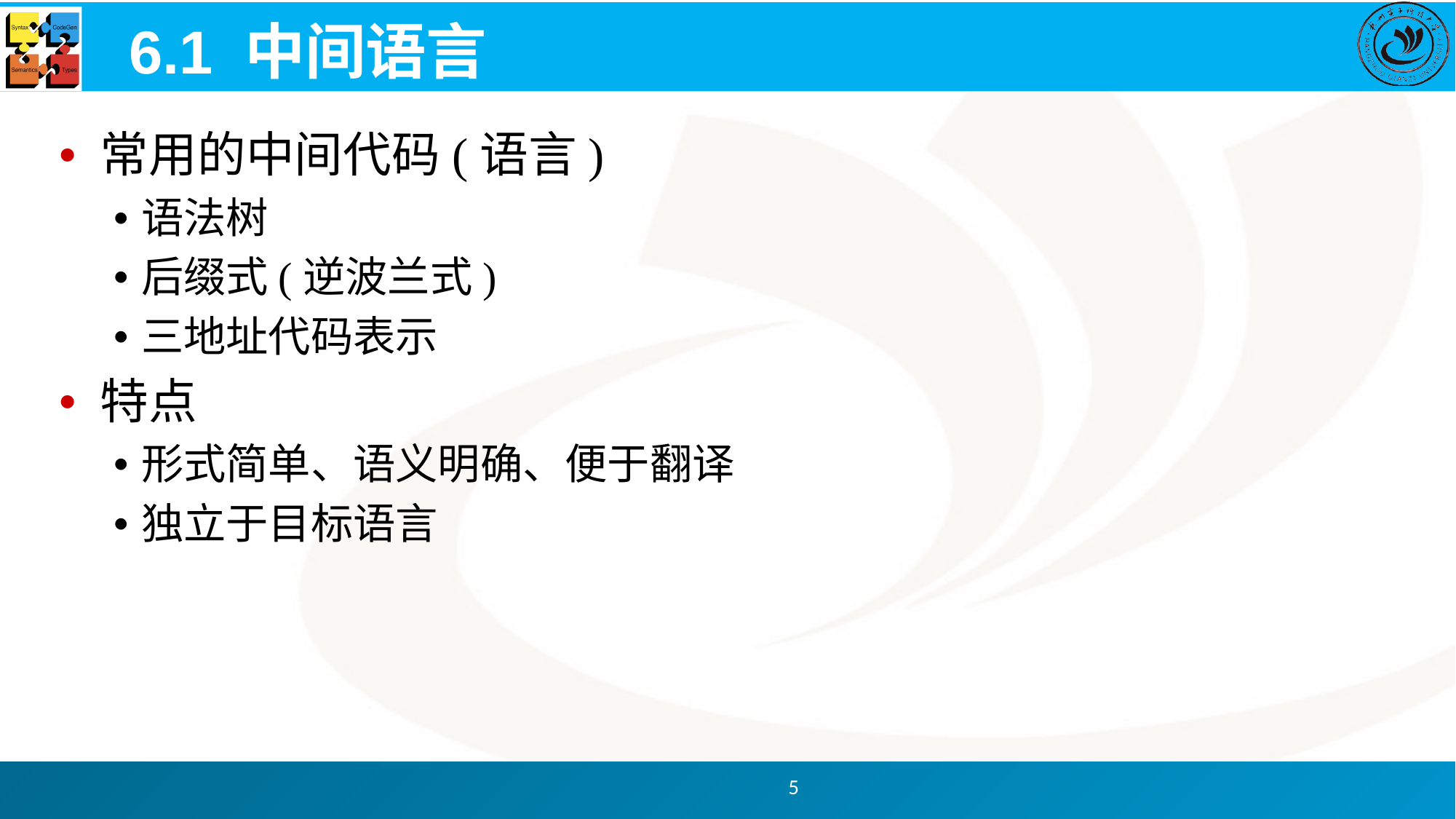

# 6.1 中间语言
常用的中间代码(语言)
语法树
后缀式(逆波兰式)
三地址代码表示
特点
形式简单、语义明确、便于翻译
独立于目标语言
5